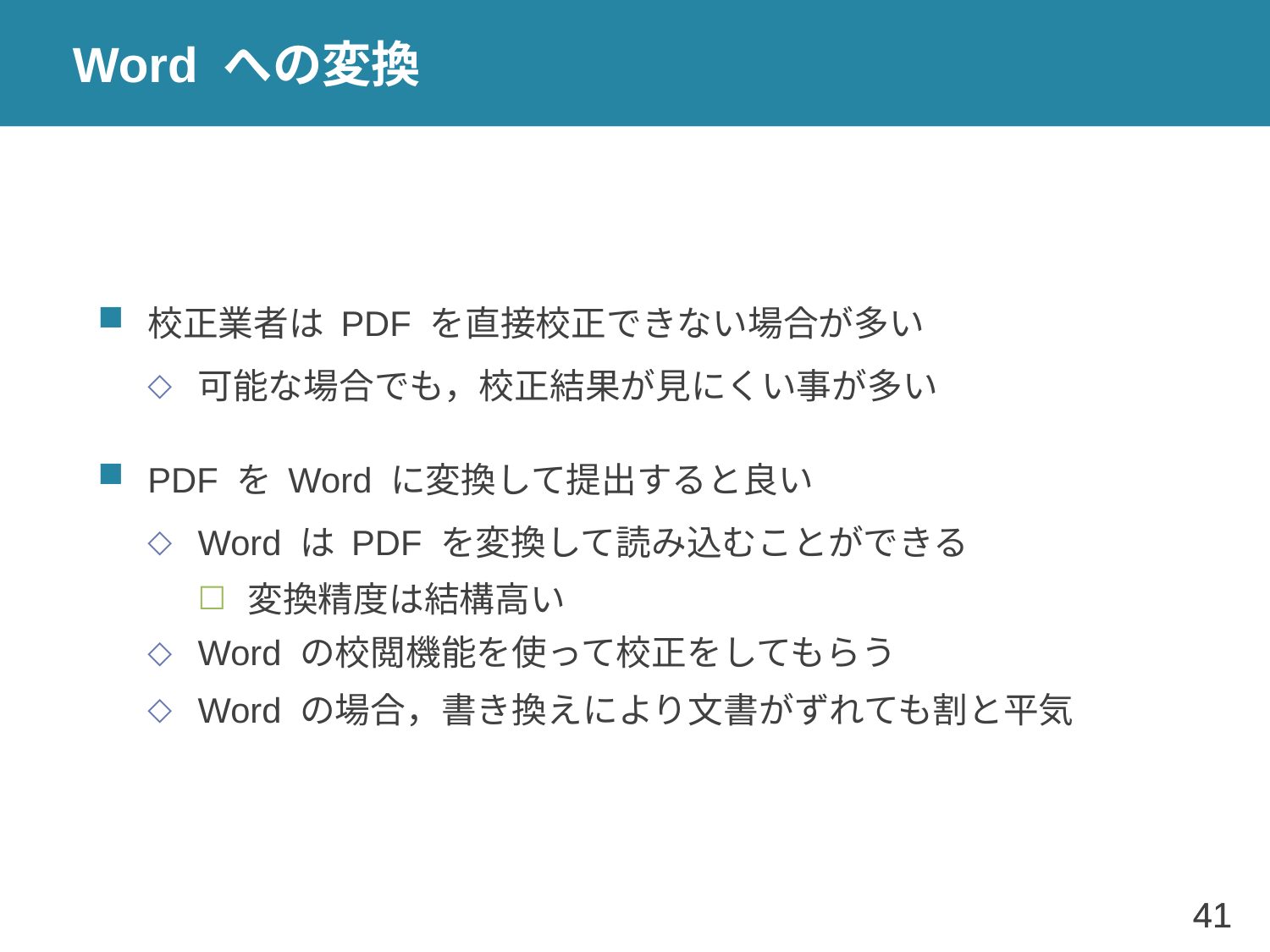

# Word への変換
校正業者は PDF を直接校正できない場合が多い
可能な場合でも，校正結果が見にくい事が多い
PDF を Word に変換して提出すると良い
Word は PDF を変換して読み込むことができる
変換精度は結構高い
Word の校閲機能を使って校正をしてもらう
Word の場合，書き換えにより文書がずれても割と平気